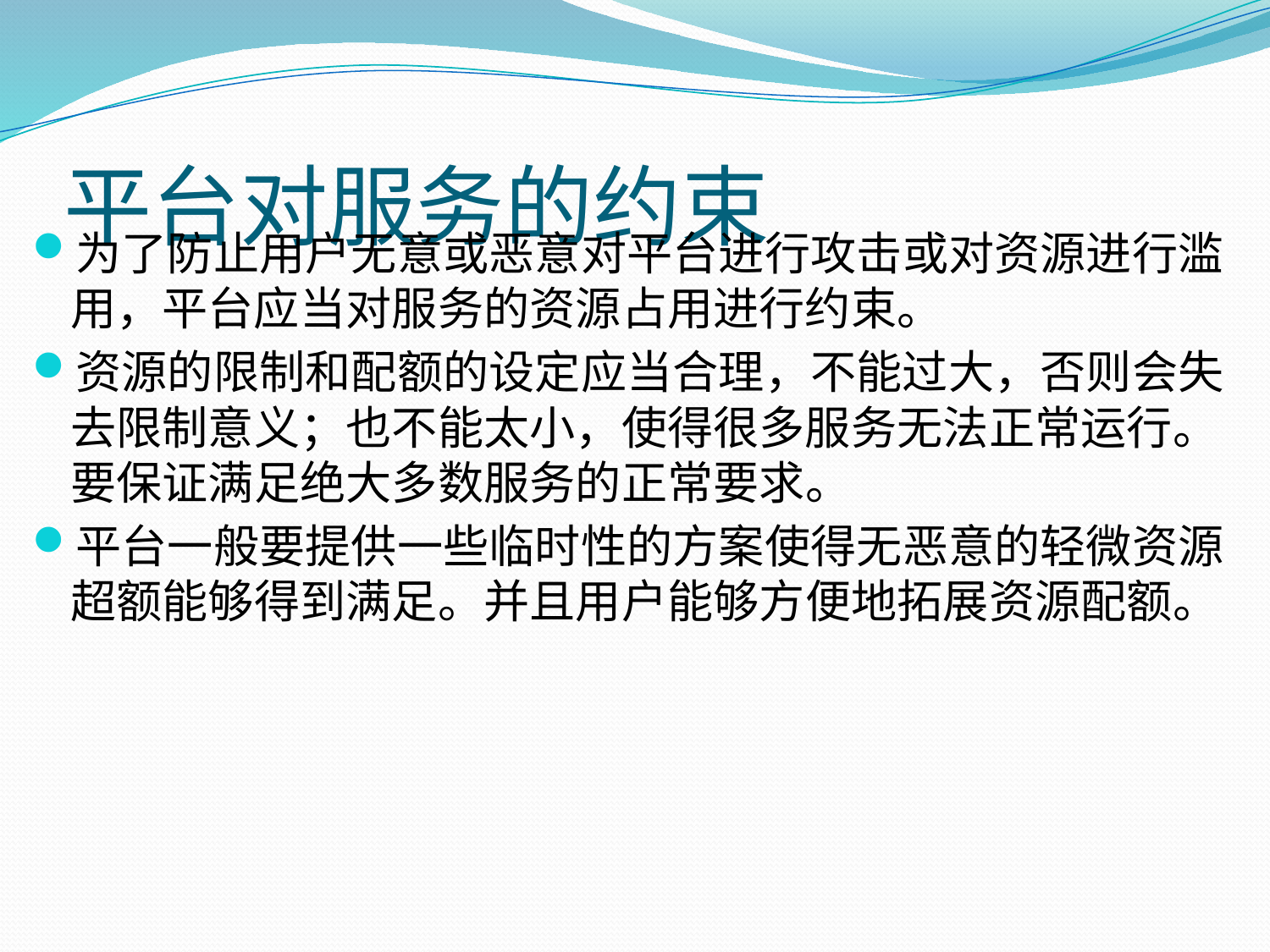

# 平台对服务的约束
为了防止用户无意或恶意对平台进行攻击或对资源进行滥用，平台应当对服务的资源占用进行约束。
资源的限制和配额的设定应当合理，不能过大，否则会失去限制意义；也不能太小，使得很多服务无法正常运行。要保证满足绝大多数服务的正常要求。
平台一般要提供一些临时性的方案使得无恶意的轻微资源超额能够得到满足。并且用户能够方便地拓展资源配额。